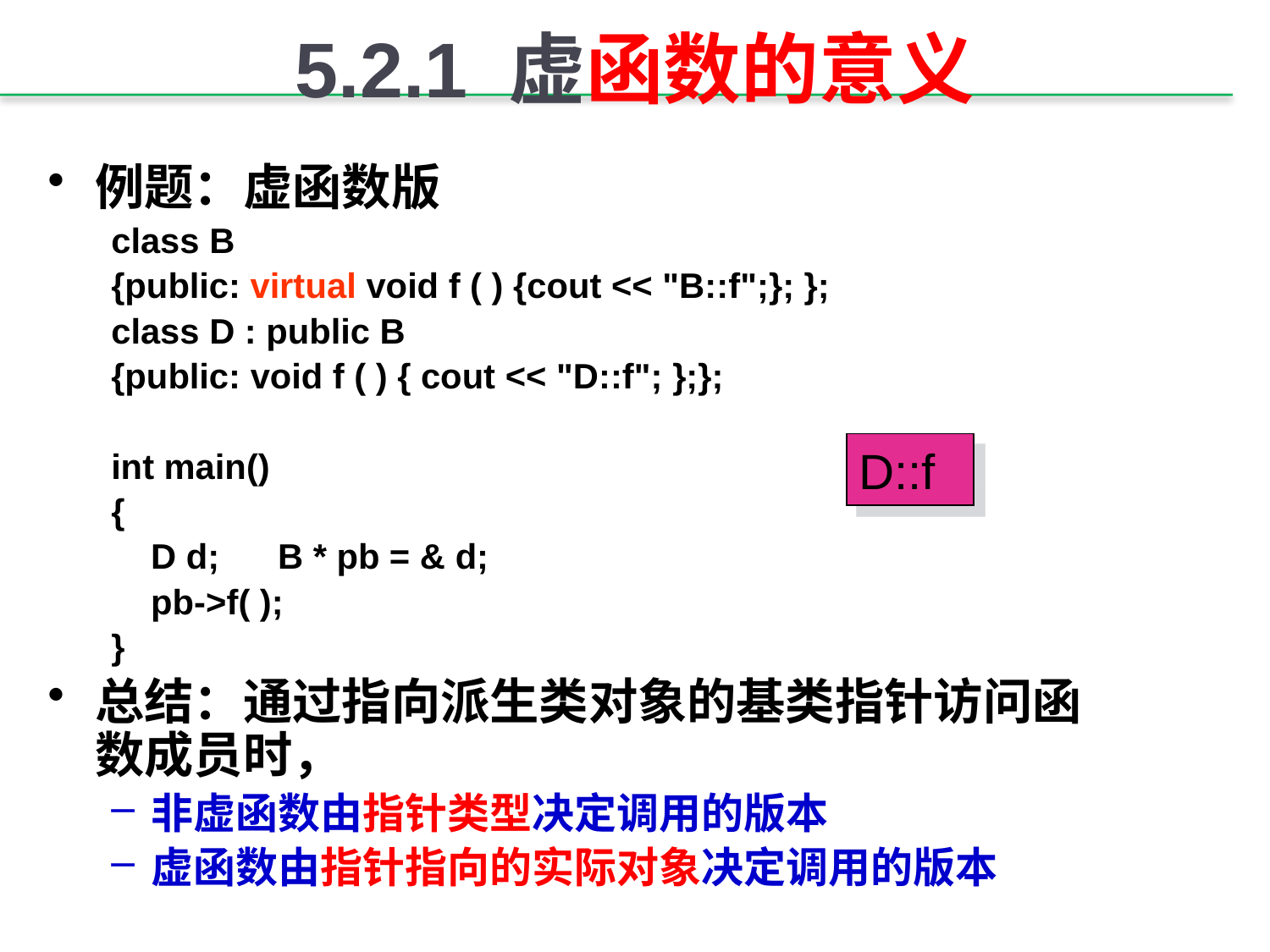

# 5.2.1 虚函数的意义
例题：虚函数版
class B
{public: virtual void f ( ) {cout << "B::f";}; };
class D : public B
{public: void f ( ) { cout << "D::f"; };};

int main()
{
	D d;	B * pb = & d;
	pb->f( );
}
总结：通过指向派生类对象的基类指针访问函数成员时，
非虚函数由指针类型决定调用的版本
虚函数由指针指向的实际对象决定调用的版本
D::f